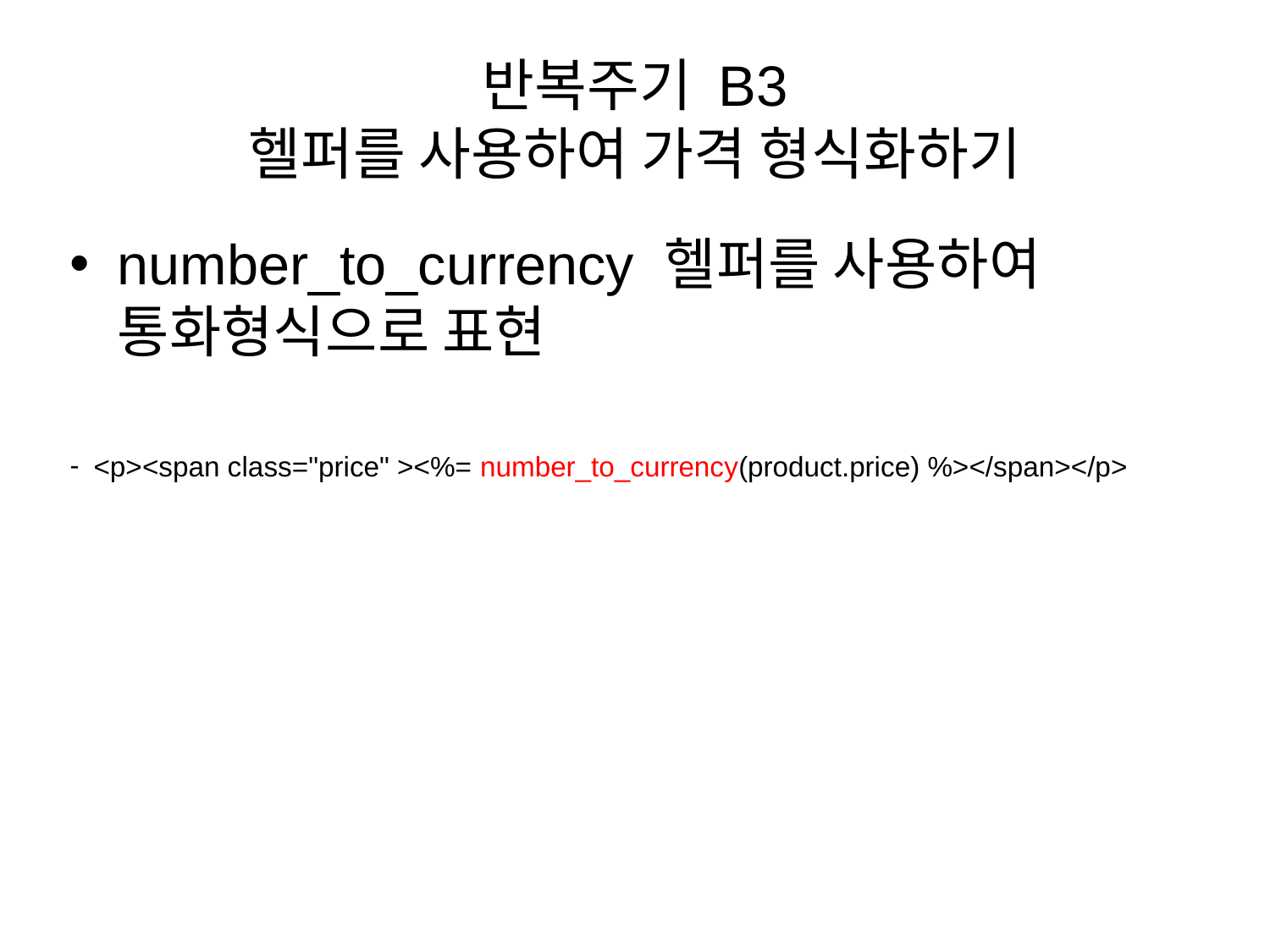

# 반복주기 B3 헬퍼를 사용하여 가격 형식화하기
number_to_currency 헬퍼를 사용하여 통화형식으로 표현

<p><span class="price" ><%= number_to_currency(product.price) %></span></p>